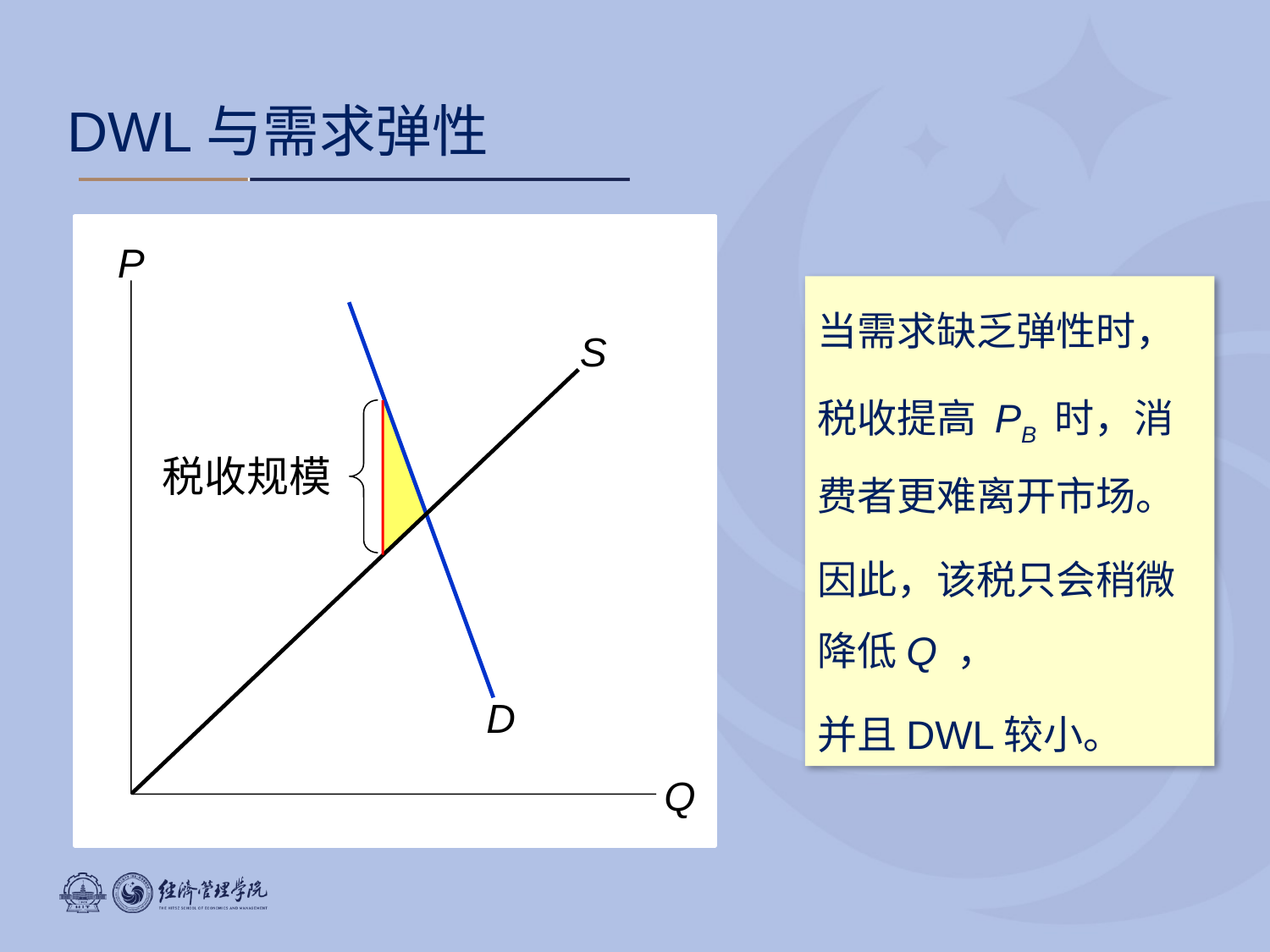

DWL与需求弹性

P

Q
当需求缺乏弹性时，
税收提高 PB  时，消费者更难离开市场。
因此，该税只会稍微降低Q ，
并且DWL较小。

D
S

税收规模